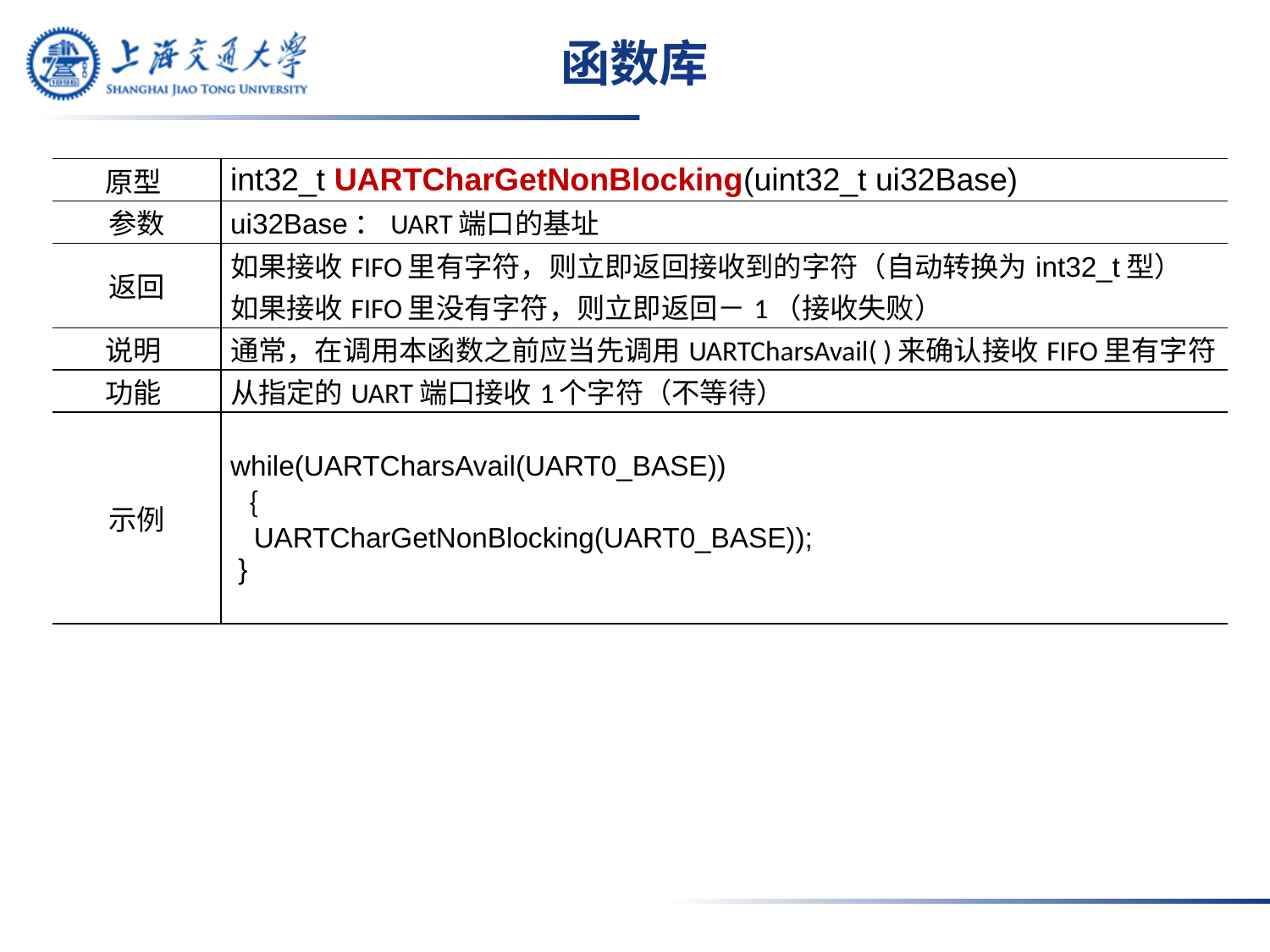

# 函数库
| 原型 | int32\_t UARTCharGetNonBlocking(uint32\_t ui32Base) |
| --- | --- |
| 参数 | ui32Base：UART端口的基址 |
| 返回 | 如果接收FIFO里有字符，则立即返回接收到的字符（自动转换为int32\_t型） 如果接收FIFO里没有字符，则立即返回－1（接收失败） |
| 说明 | 通常，在调用本函数之前应当先调用UARTCharsAvail( )来确认接收FIFO里有字符 |
| 功能 | 从指定的UART端口接收1个字符（不等待） |
| 示例 | while(UARTCharsAvail(UART0\_BASE)) ｛ UARTCharGetNonBlocking(UART0\_BASE)); } |